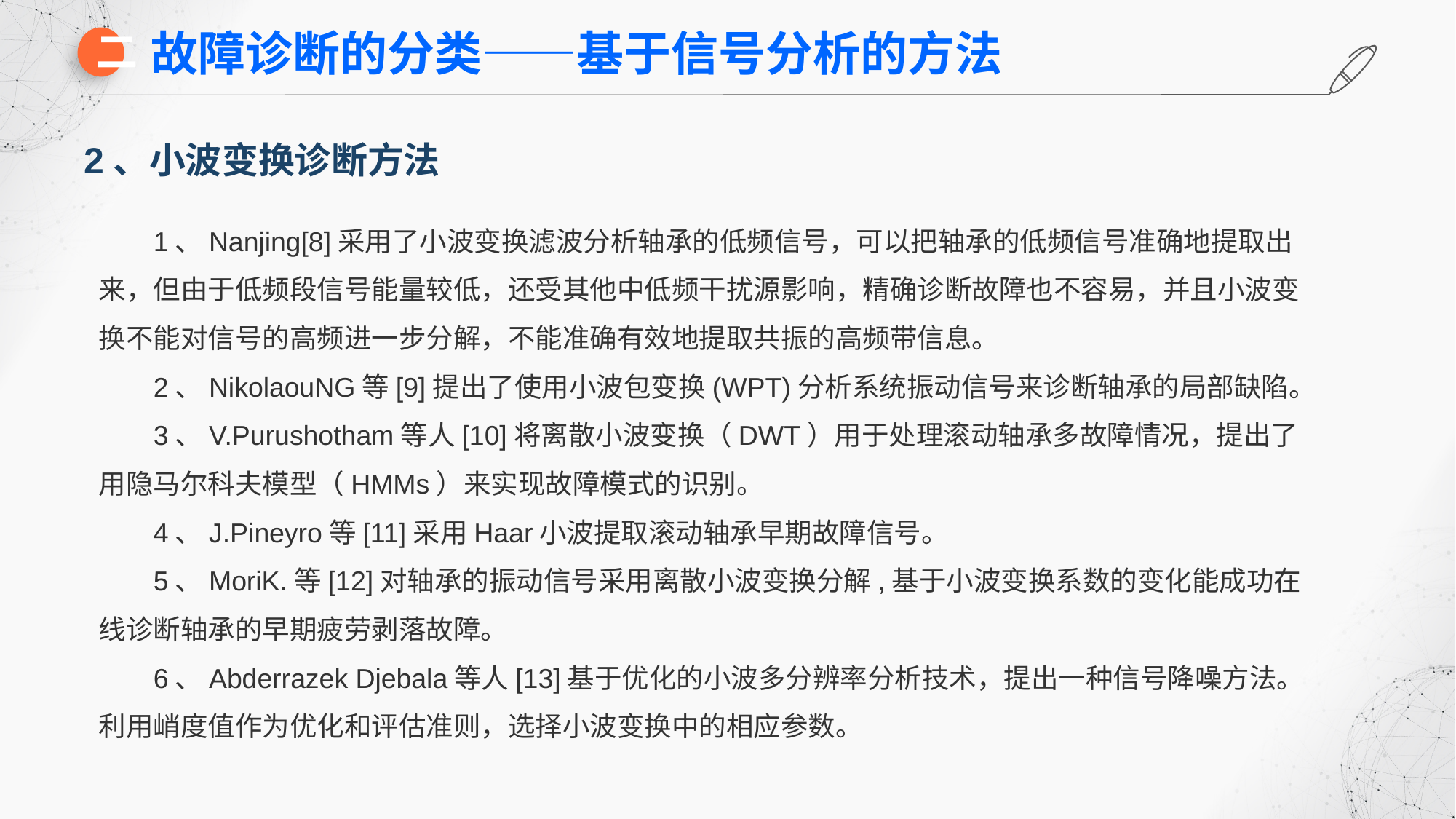

故障诊断的分类——基于信号分析的方法
二

2、小波变换诊断方法
1、Nanjing[8]采用了小波变换滤波分析轴承的低频信号，可以把轴承的低频信号准确地提取出来，但由于低频段信号能量较低，还受其他中低频干扰源影响，精确诊断故障也不容易，并且小波变换不能对信号的高频进一步分解，不能准确有效地提取共振的高频带信息。
2、NikolaouNG等[9]提出了使用小波包变换(WPT)分析系统振动信号来诊断轴承的局部缺陷。
3、V.Purushotham等人[10]将离散小波变换（DWT）用于处理滚动轴承多故障情况，提出了用隐马尔科夫模型（HMMs）来实现故障模式的识别。
4、J.Pineyro等[11]采用Haar小波提取滚动轴承早期故障信号。
5、MoriK.等[12]对轴承的振动信号采用离散小波变换分解,基于小波变换系数的变化能成功在线诊断轴承的早期疲劳剥落故障。
6、Abderrazek Djebala等人[13]基于优化的小波多分辨率分析技术，提出一种信号降噪方法。利用峭度值作为优化和评估准则，选择小波变换中的相应参数。